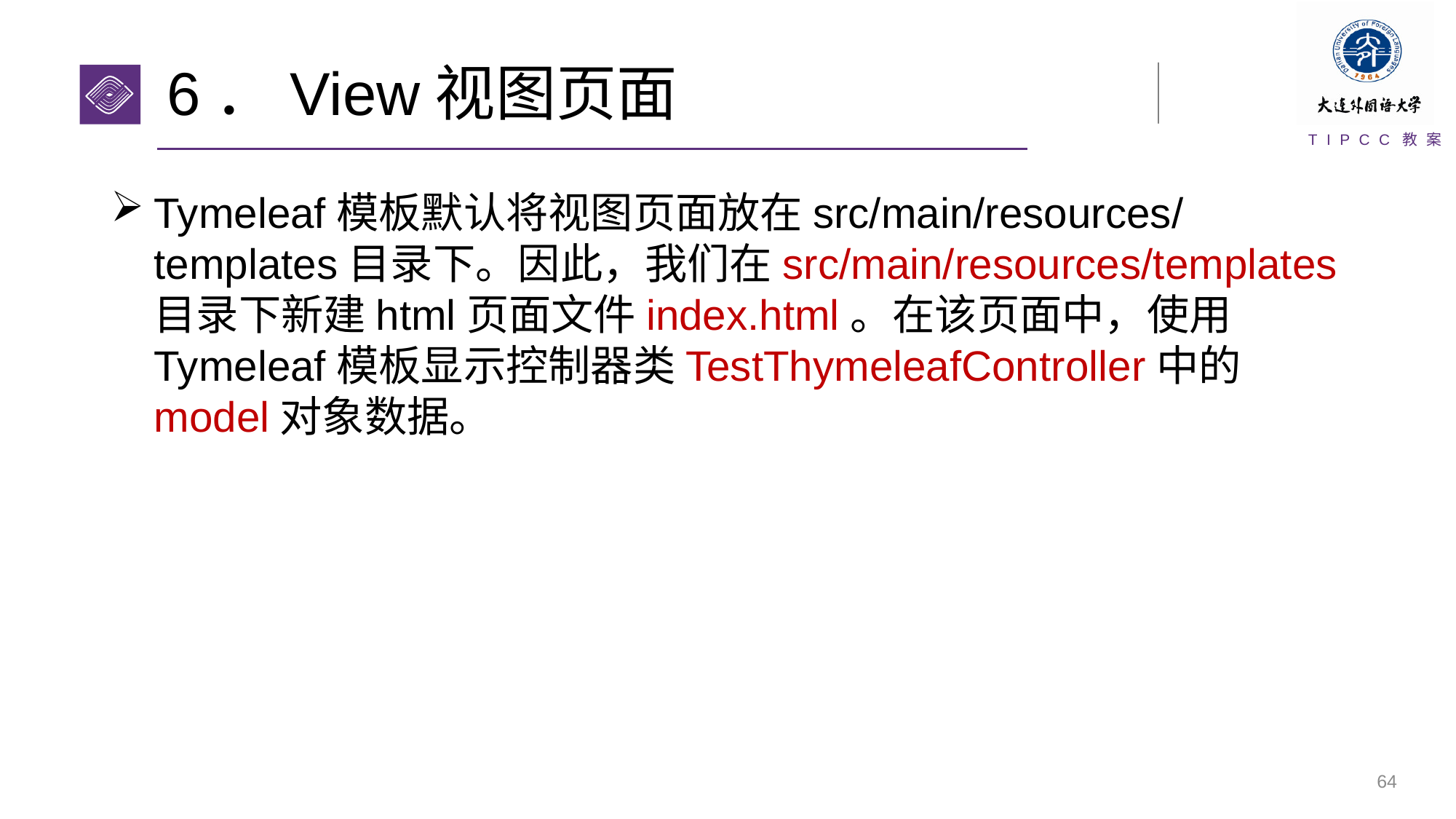

# 6．View视图页面
Tymeleaf模板默认将视图页面放在src/main/resources/templates目录下。因此，我们在src/main/resources/templates目录下新建html页面文件index.html。在该页面中，使用Tymeleaf模板显示控制器类TestThymeleafController中的model对象数据。
64